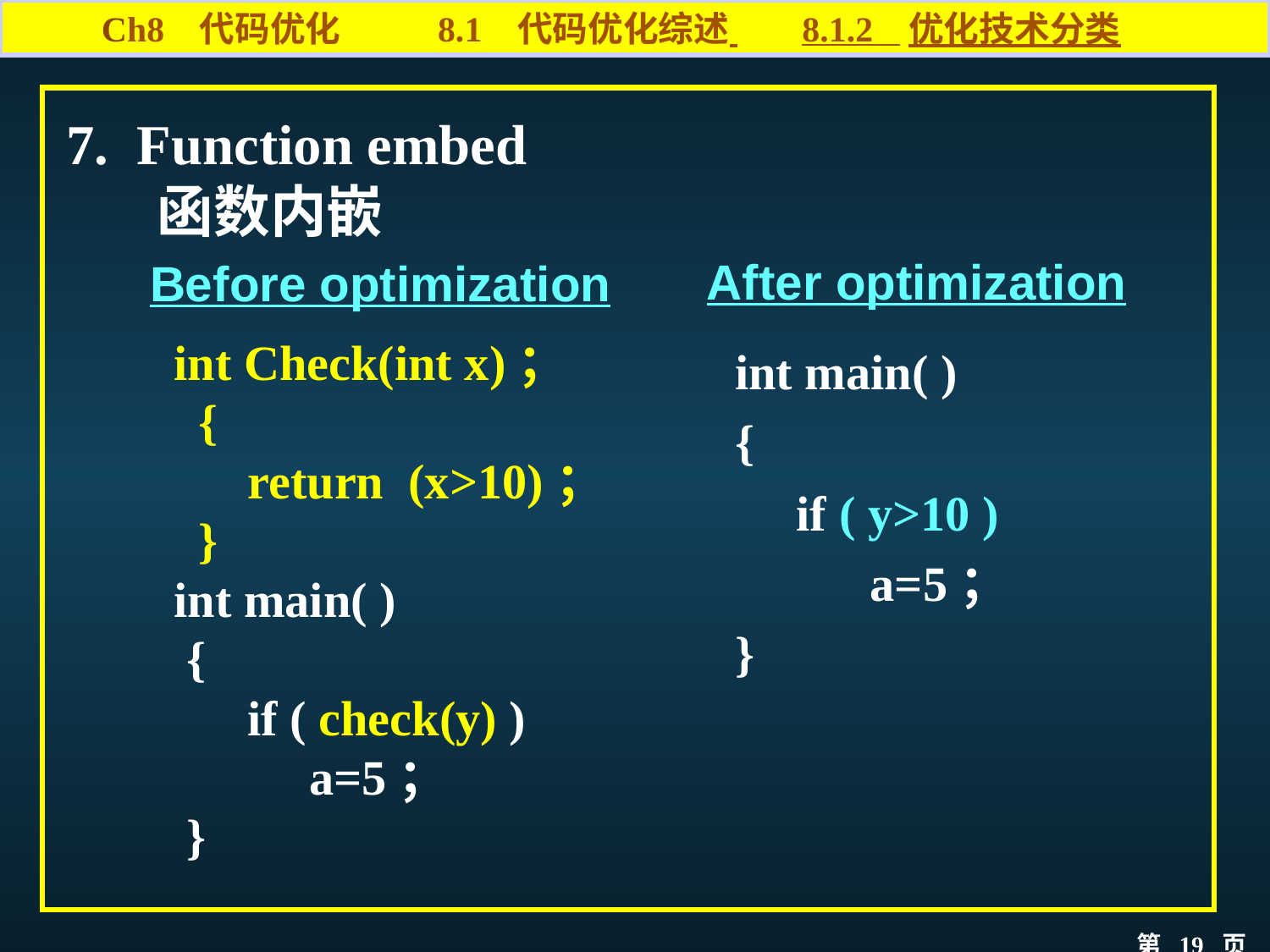

Ch8   代码优化           8.1   代码优化综述        8.1.2   优化技术分类

7.  Function embed
      函数内嵌
After optimization
Before optimization
int Check(int x)；
  {
      return  (x>10)；
  }
int main( )
 {
      if ( check(y) )
           a=5；
 }
int main( )
{
     if ( y>10 )
           a=5；
}